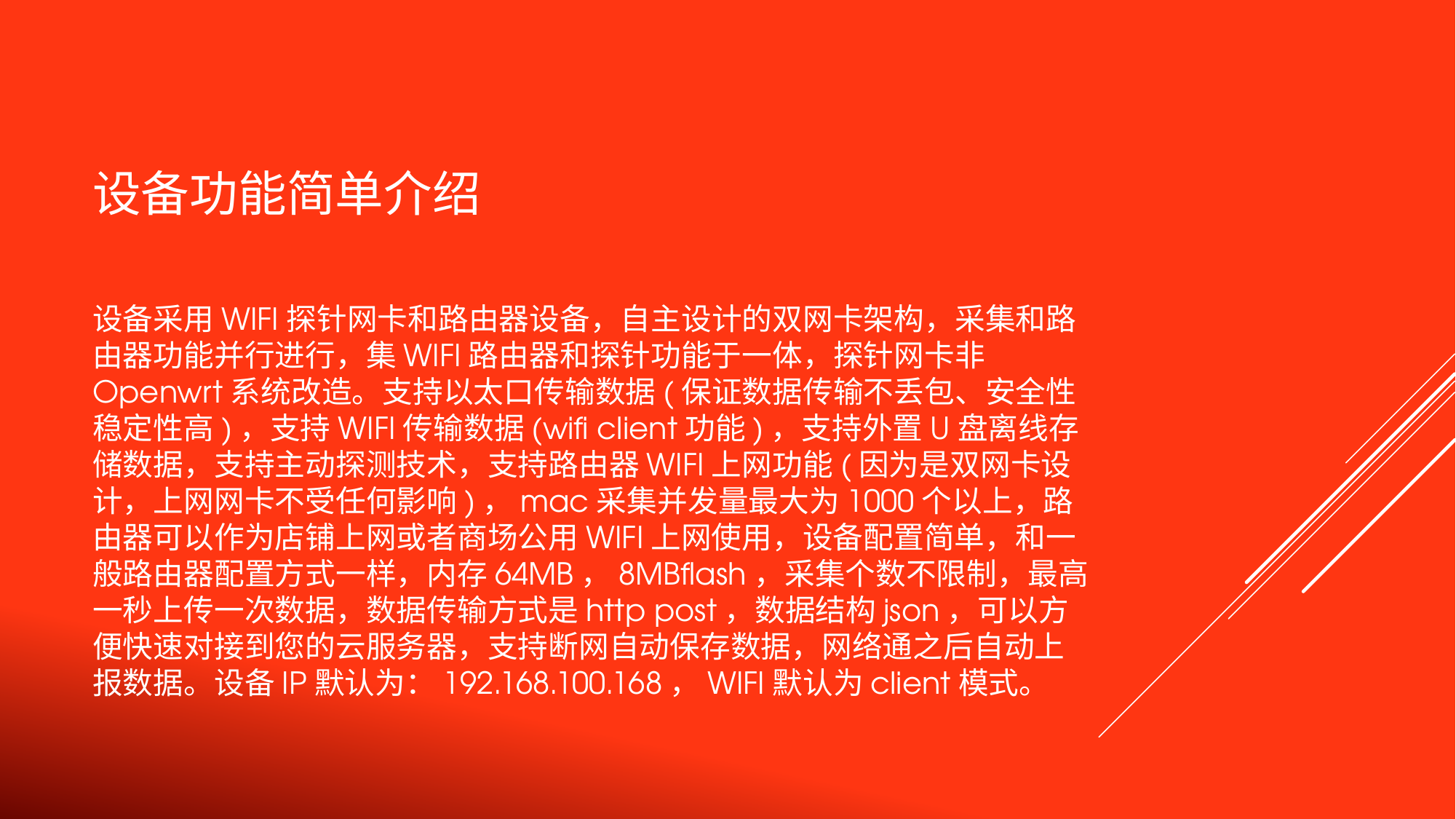

# 设备功能简单介绍
设备采用WIFI探针网卡和路由器设备，自主设计的双网卡架构，采集和路由器功能并行进行，集WIFI路由器和探针功能于一体，探针网卡非Openwrt系统改造。支持以太口传输数据(保证数据传输不丢包、安全性稳定性高)，支持WIFI传输数据(wifi client功能)，支持外置U盘离线存储数据，支持主动探测技术，支持路由器WIFI上网功能(因为是双网卡设计，上网网卡不受任何影响)，mac采集并发量最大为1000个以上，路由器可以作为店铺上网或者商场公用WIFI上网使用，设备配置简单，和一般路由器配置方式一样，内存64MB，8MBflash，采集个数不限制，最高一秒上传一次数据，数据传输方式是http post，数据结构json，可以方便快速对接到您的云服务器，支持断网自动保存数据，网络通之后自动上报数据。设备IP默认为：192.168.100.168，WIFI默认为client模式。